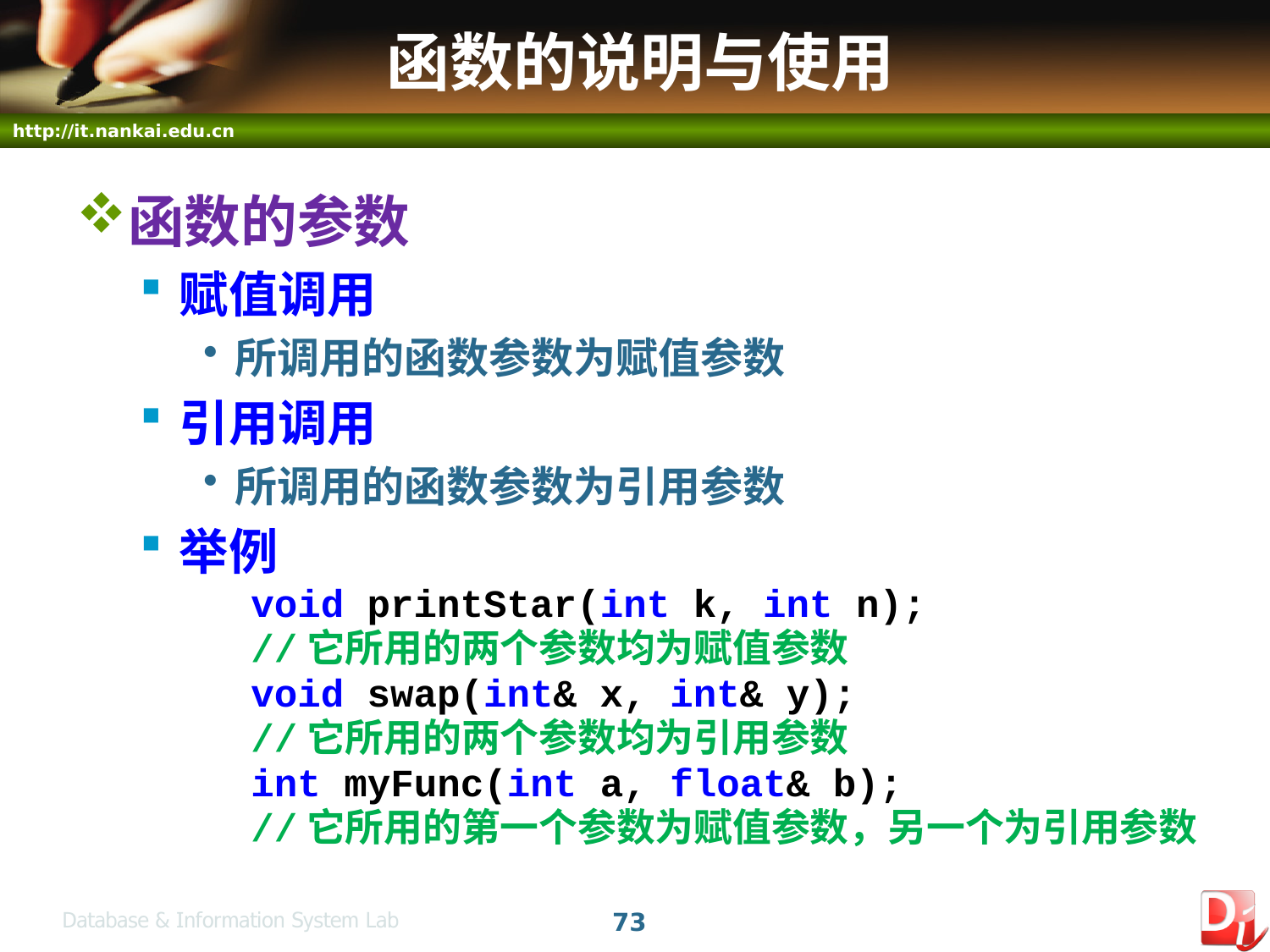

# 函数的说明与使用
函数的参数
赋值调用
所调用的函数参数为赋值参数
引用调用
所调用的函数参数为引用参数
举例
		void printStar(int k, int n);
		//它所用的两个参数均为赋值参数
		void swap(int& x, int& y);
		//它所用的两个参数均为引用参数
		int myFunc(int a, float& b);
		//它所用的第一个参数为赋值参数，另一个为引用参数
73
Database & Information System Lab